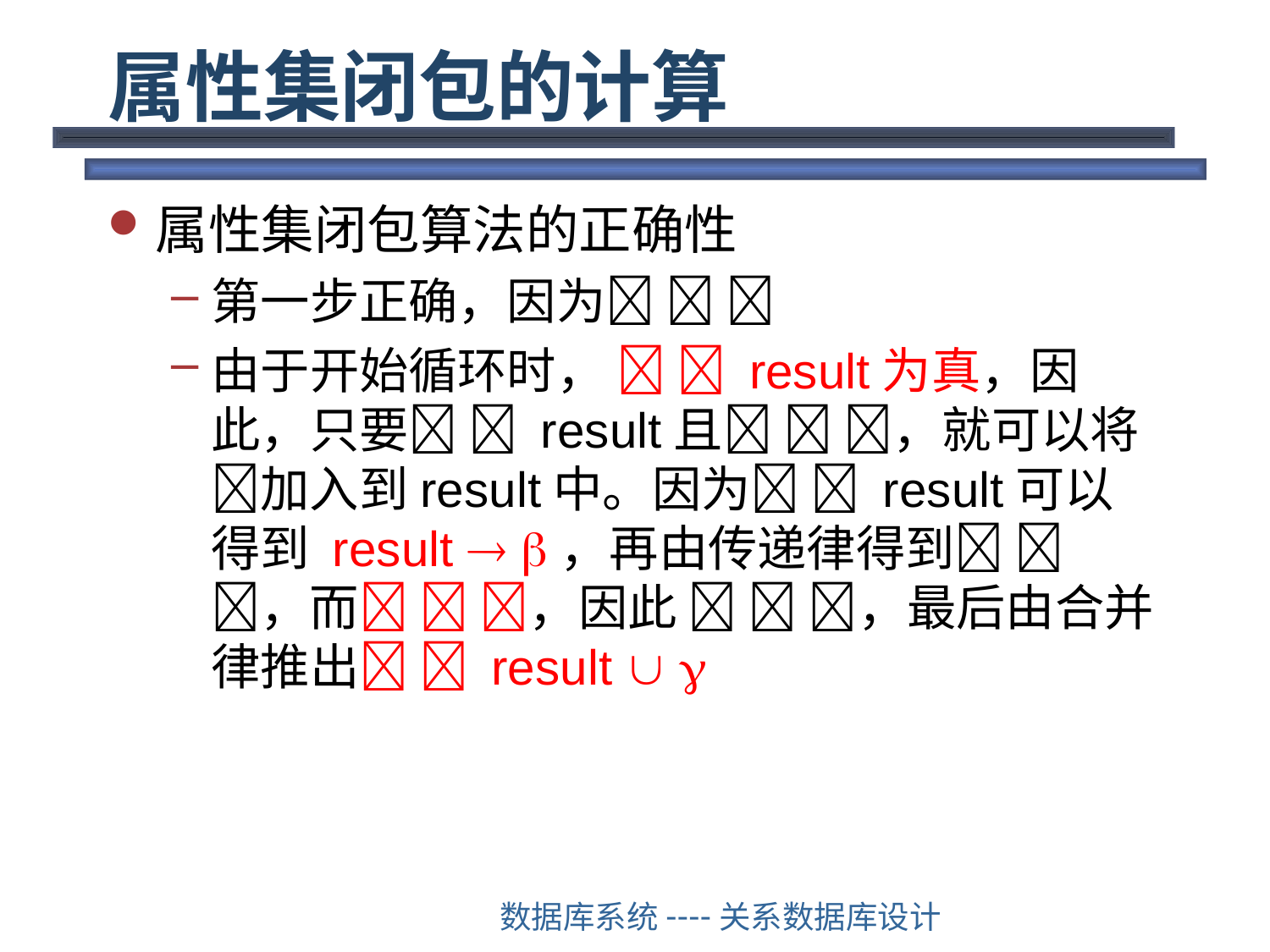

# 属性集闭包的计算
属性集闭包算法的正确性
第一步正确，因为α → α
由于开始循环时， α → result为真，因此，只要β ⊆ result且β → γ，就可以将γ加入到result中。因为β ⊆ result可以得到 result → β，再由传递律得到α → β，而β → γ，因此 α → γ，最后由合并律推出α → result ∪ γ

数据库系统----关系数据库设计